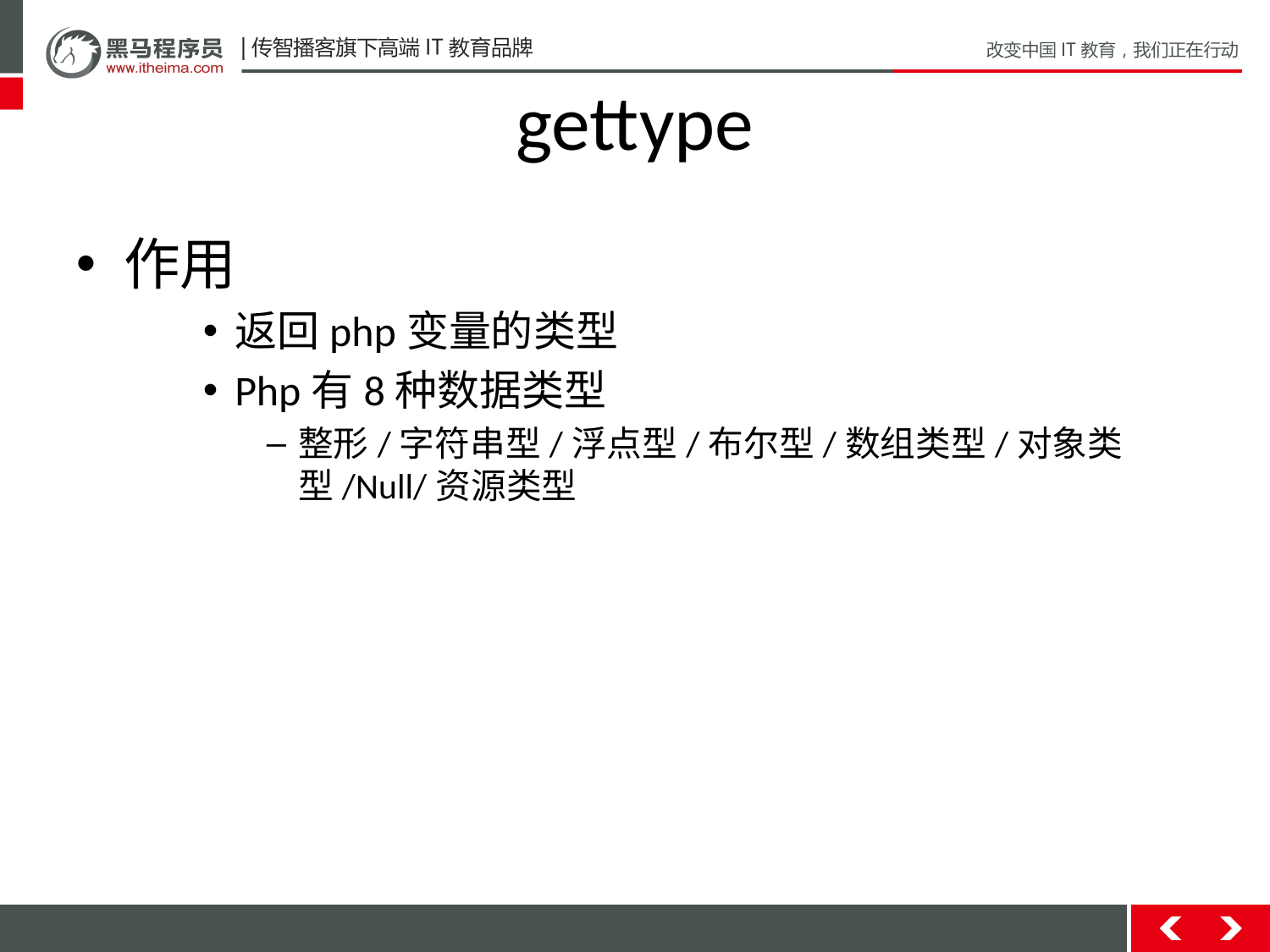

# gettype
作用
返回php变量的类型
Php有8种数据类型
整形/字符串型/浮点型/布尔型/数组类型/对象类型/Null/资源类型